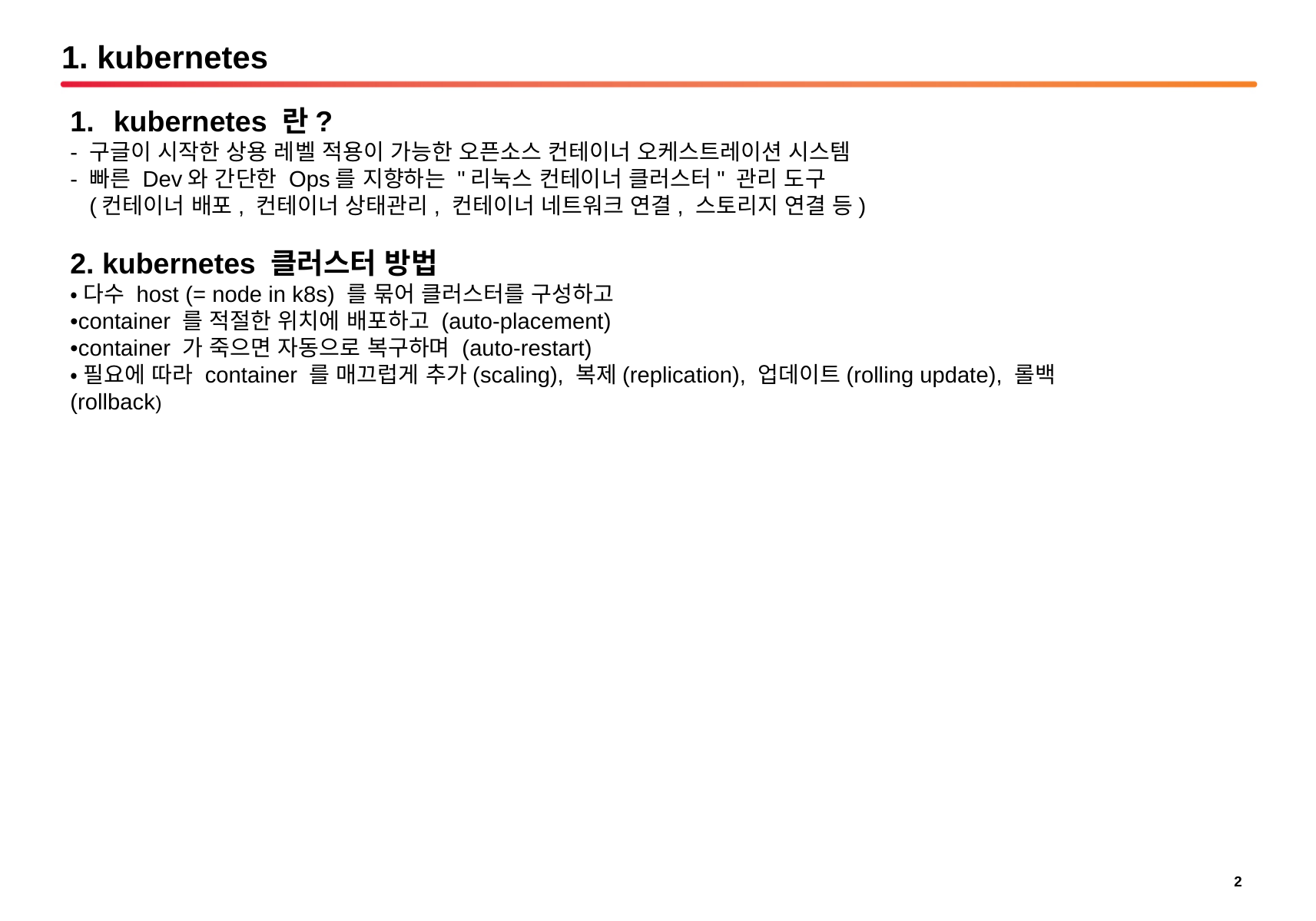

# 1. kubernetes
kubernetes 란?
- 구글이 시작한 상용 레벨 적용이 가능한 오픈소스 컨테이너 오케스트레이션 시스템
- 빠른 Dev와 간단한 Ops를 지향하는 "리눅스 컨테이너 클러스터" 관리 도구
   (컨테이너 배포, 컨테이너 상태관리, 컨테이너 네트워크 연결, 스토리지 연결 등)

2. kubernetes 클러스터 방법
•다수 host (= node in k8s) 를 묶어 클러스터를 구성하고
•container 를 적절한 위치에 배포하고 (auto-placement)
•container 가 죽으면 자동으로 복구하며 (auto-restart)
•필요에 따라 container 를 매끄럽게 추가(scaling), 복제(replication), 업데이트(rolling update), 롤백(rollback)